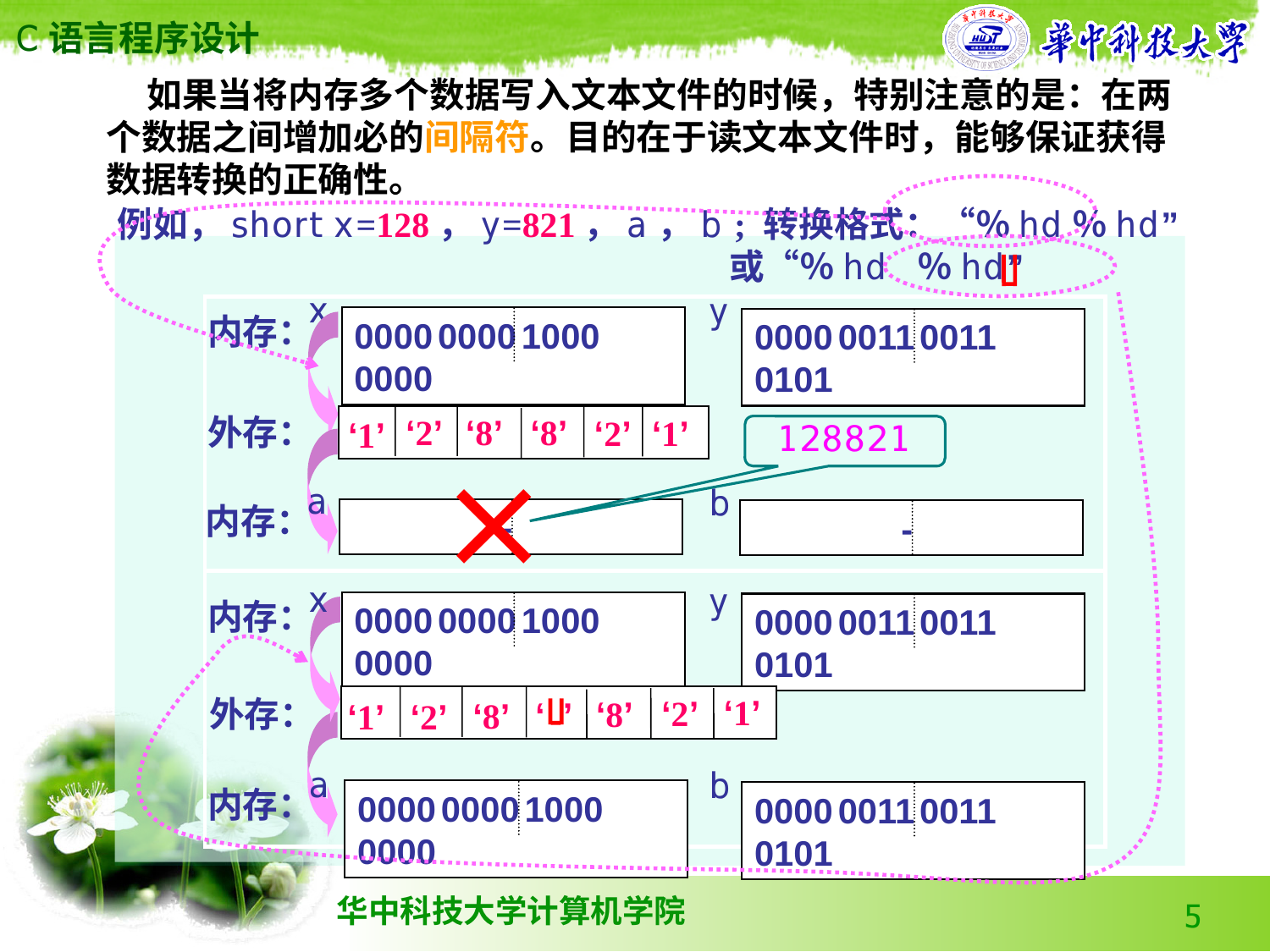

如果当将内存多个数据写入文本文件的时候，特别注意的是：在两个数据之间增加必的间隔符。目的在于读文本文件时，能够保证获得数据转换的正确性。

例如，short x=128，y=821，a，b ; 转换格式：“％hd％hd”
                                                                           或“％hd  ％hd”

x
y

内存：
0000 0000 1000 0000

0000 0011 0011 0101

外存：
‘2’
‘8’
‘8’
‘2’
‘1’

‘1’

128821
×

a
b
内存：
-
-

x
y
内存：
0000 0000 1000 0000

0000 0011 0011 0101

‘1’
‘2’
外存：
‘8’

‘  ’

‘8’

‘1’
‘2’

a
b
内存：
0000 0000 1000 0000

0000 0011 0011 0101

5